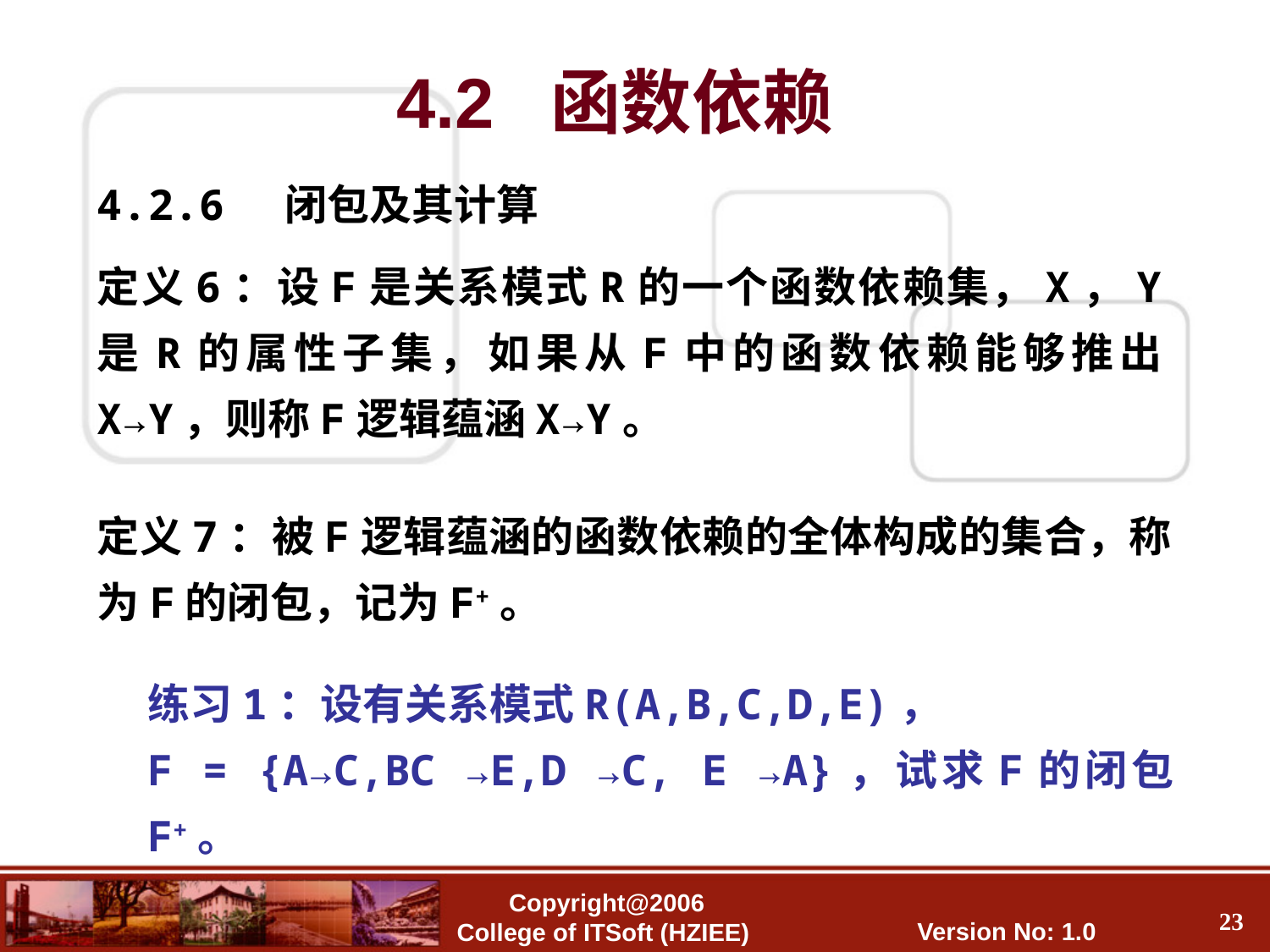

4.2  函数依赖
4.2.6  闭包及其计算
定义6：设F是关系模式R的一个函数依赖集，X，Y是R的属性子集，如果从F中的函数依赖能够推出X→Y，则称F逻辑蕴涵X→Y。

定义7：被F逻辑蕴涵的函数依赖的全体构成的集合，称为F的闭包，记为F+。
练习1：设有关系模式R(A,B,C,D,E)，
F = {A→C,BC →E,D →C, E →A}，试求F的闭包F+。